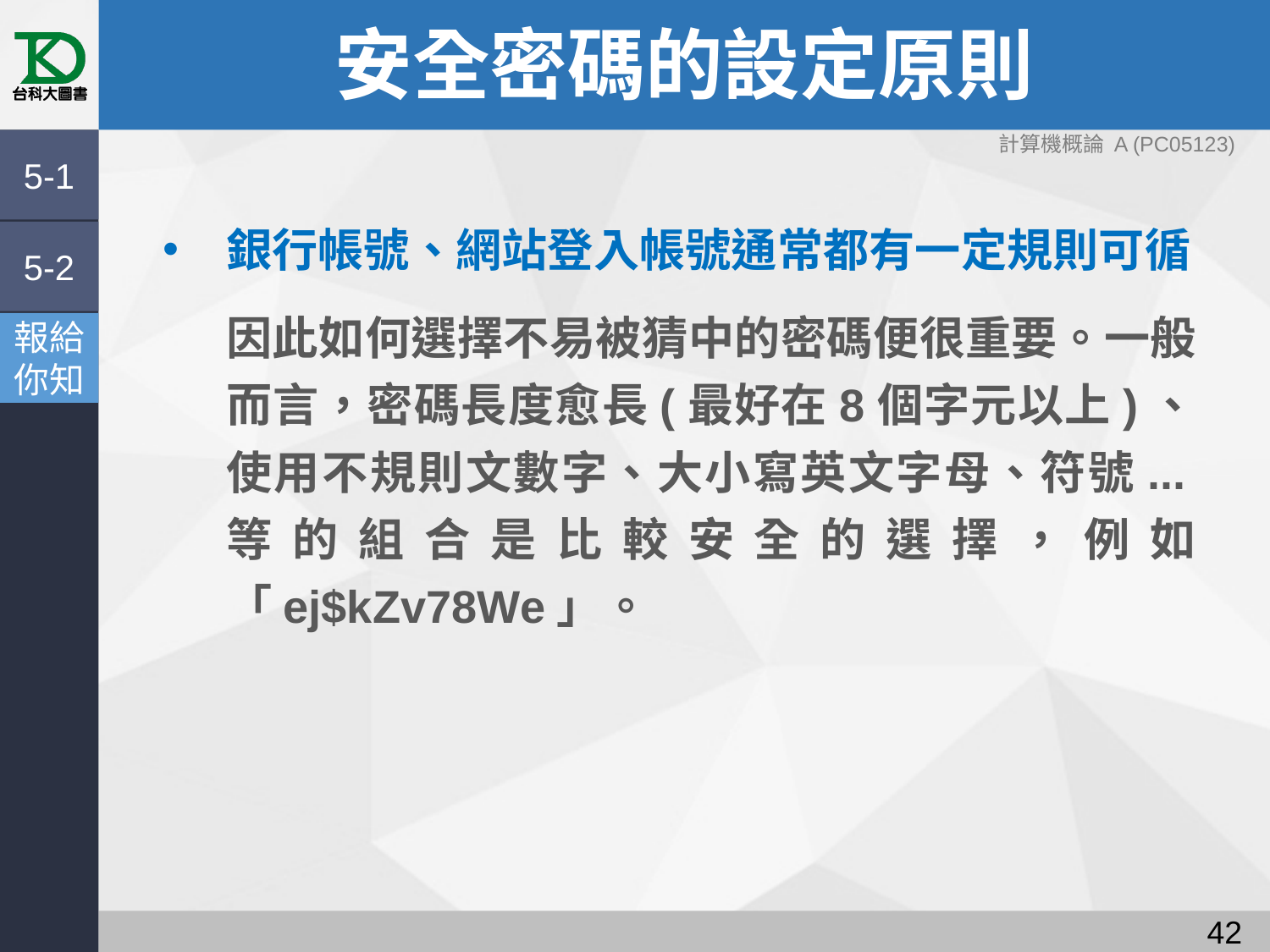

# 安全密碼的設定原則
計算機概論 A (PC05123)
5-1
銀行帳號、網站登入帳號通常都有一定規則可循
因此如何選擇不易被猜中的密碼便很重要。一般而言，密碼長度愈長(最好在8個字元以上)、使用不規則文數字、大小寫英文字母、符號...等的組合是比較安全的選擇，例如「ej$kZv78We」。
5-2
報給
你知
42